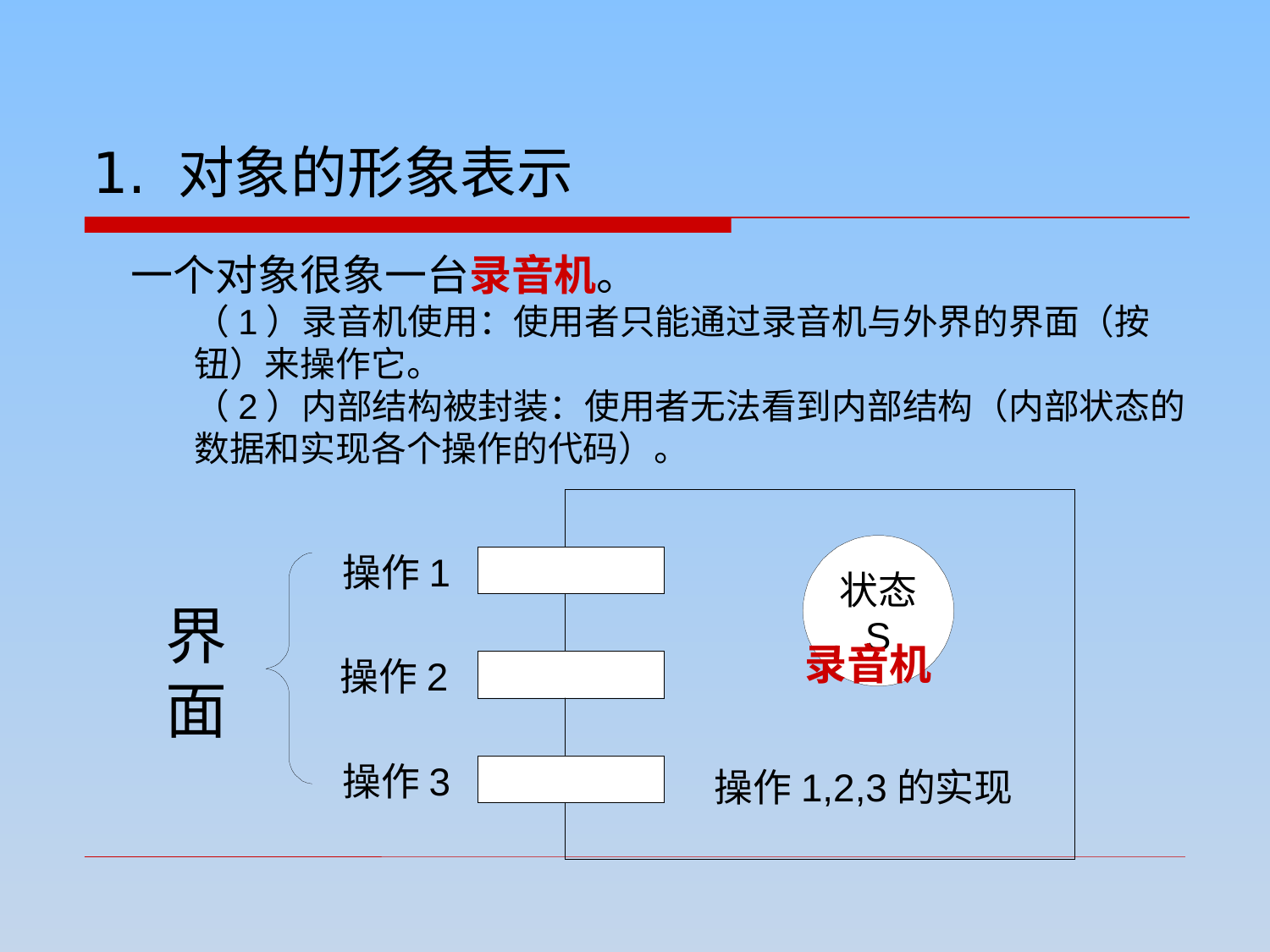

1. 对象的形象表示
一个对象很象一台录音机。
（1）录音机使用：使用者只能通过录音机与外界的界面（按钮）来操作它。
（2）内部结构被封装：使用者无法看到内部结构（内部状态的数据和实现各个操作的代码）。

操作1

状态
界
S

操作2
面

操作3
操作1,2,3的实现
录音机